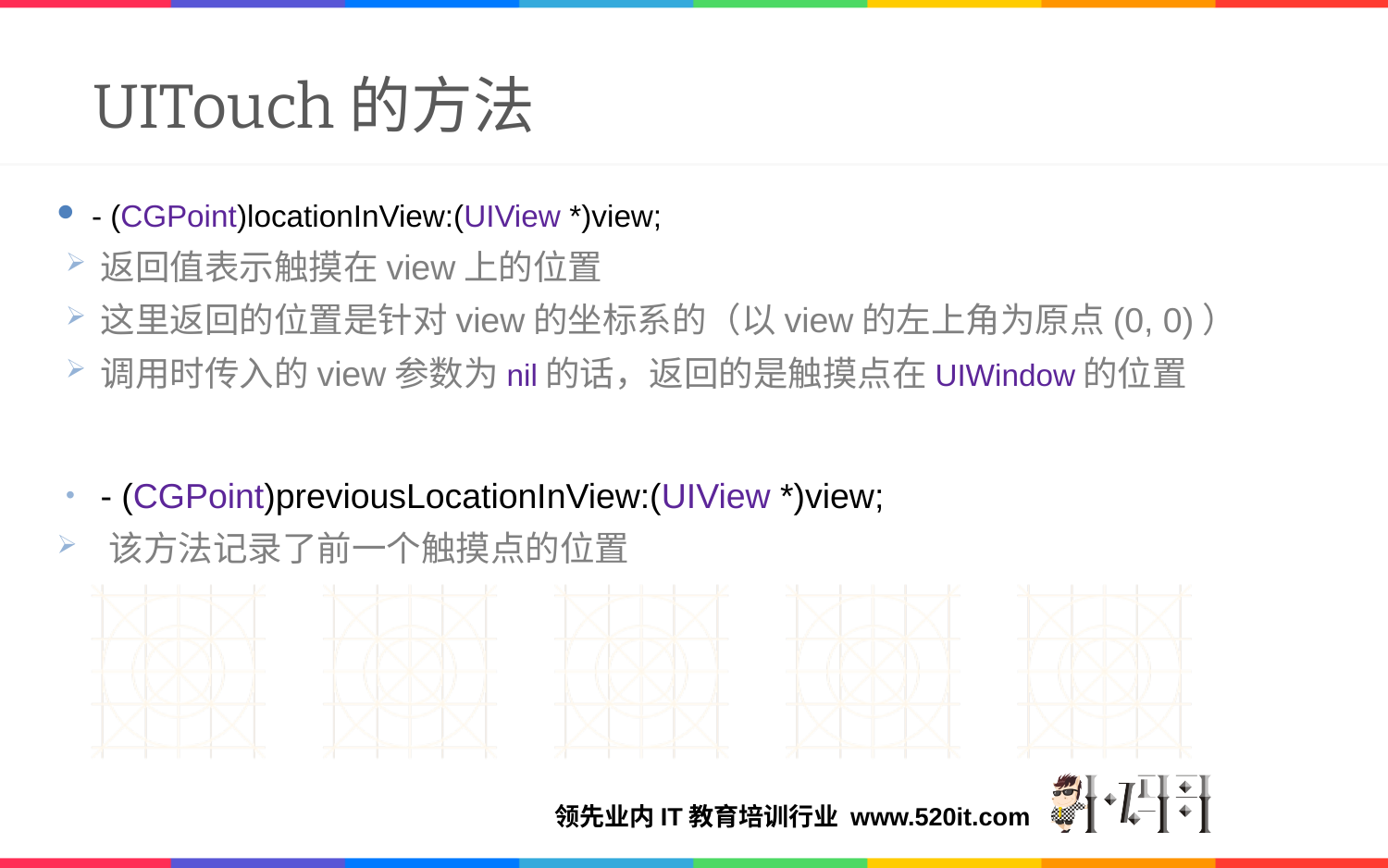

# UITouch的方法
- (CGPoint)locationInView:(UIView *)view;
返回值表示触摸在view上的位置
这里返回的位置是针对view的坐标系的（以view的左上角为原点(0, 0)）
调用时传入的view参数为nil的话，返回的是触摸点在UIWindow的位置

- (CGPoint)previousLocationInView:(UIView *)view;
该方法记录了前一个触摸点的位置